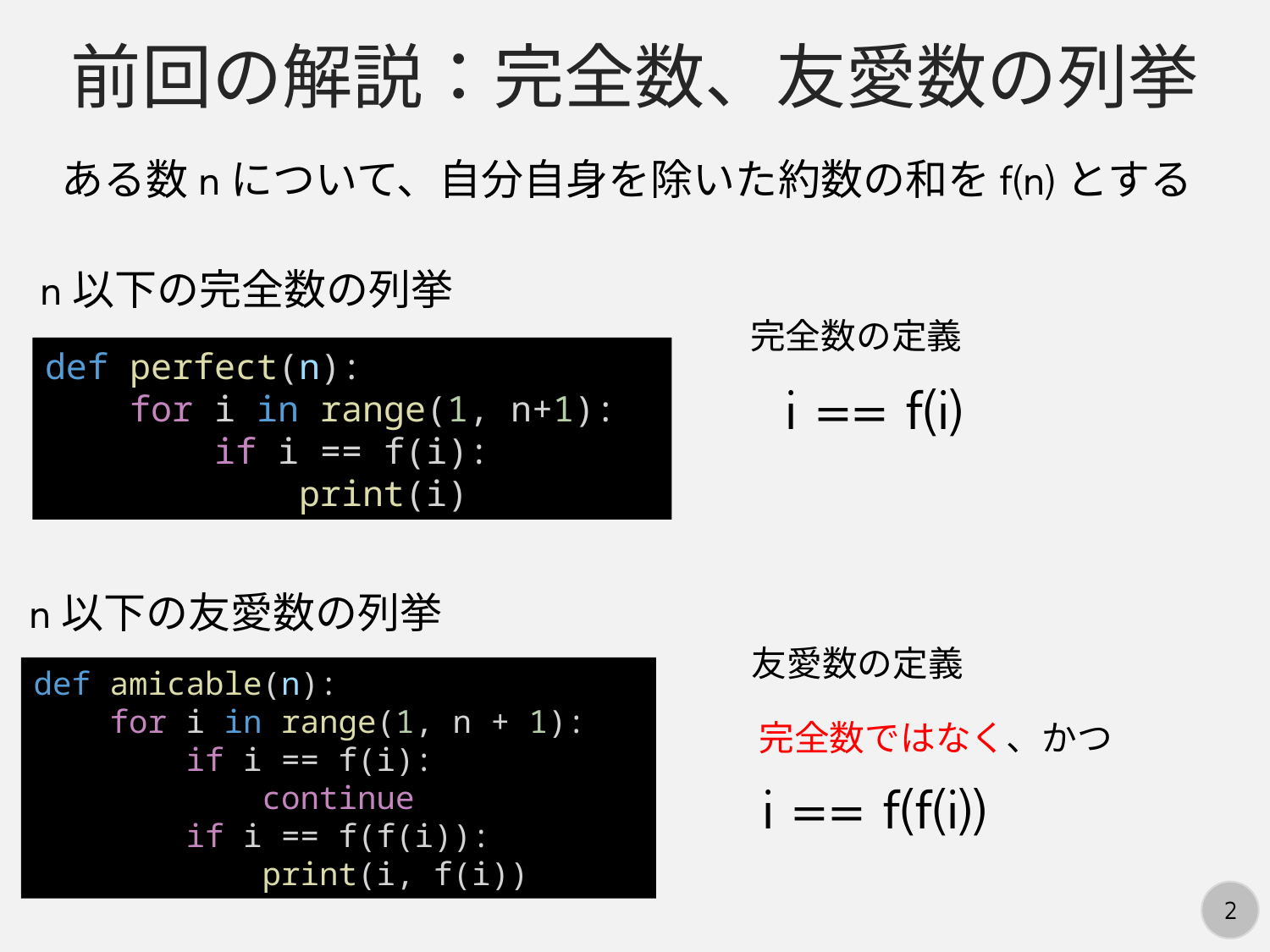

前回の解説：完全数、友愛数の列挙
ある数nについて、自分自身を除いた約数の和をf(n)とする
n以下の完全数の列挙
完全数の定義
def perfect(n):
    for i in range(1, n+1):
        if i == f(i):
            print(i)
i == f(i)
n以下の友愛数の列挙
友愛数の定義
def amicable(n):
    for i in range(1, n + 1):
        if i == f(i):
            continue
        if i == f(f(i)):
            print(i, f(i))
完全数ではなく、かつ
i == f(f(i))